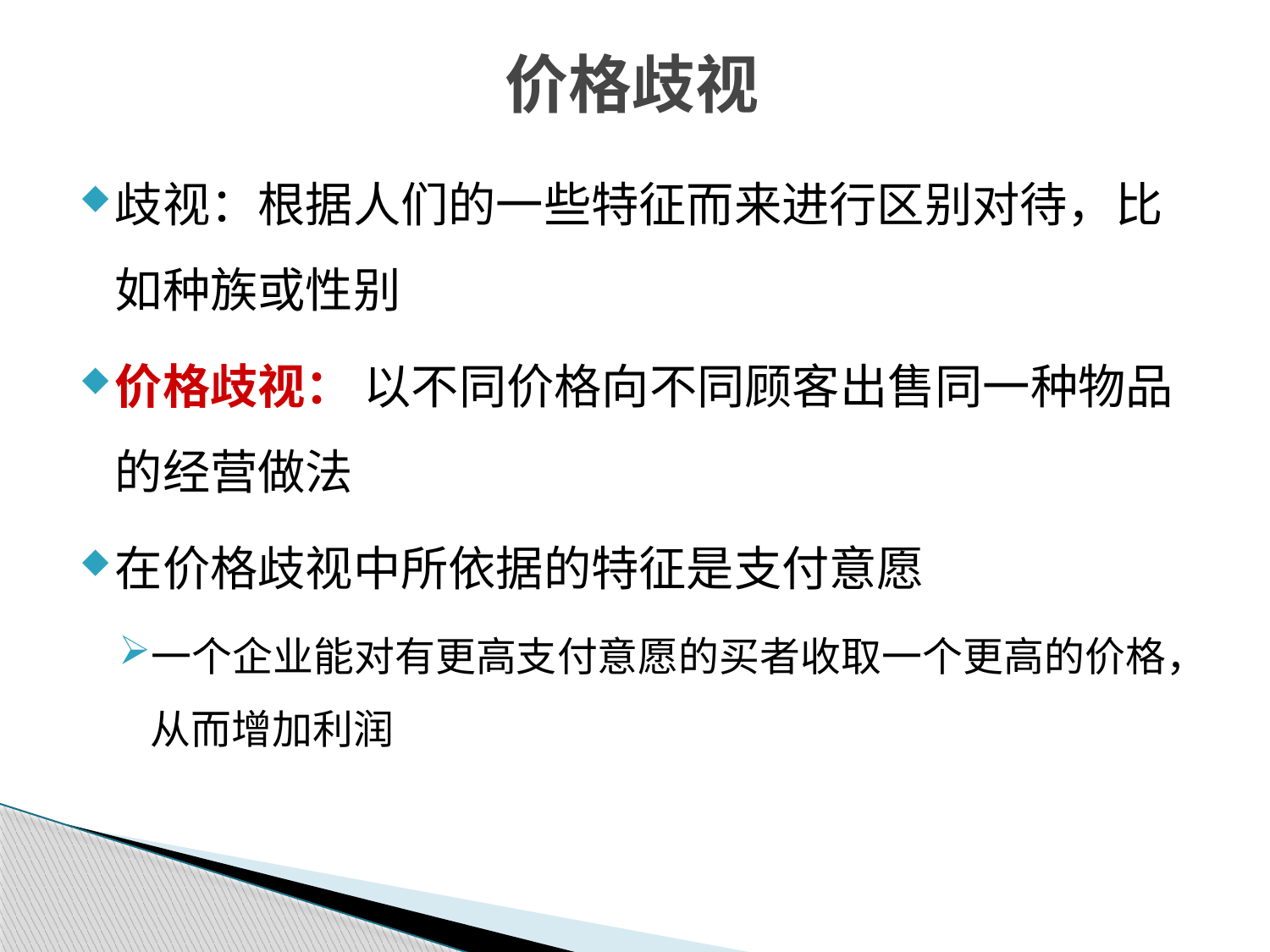

价格歧视
歧视：根据人们的一些特征而来进行区别对待，比如种族或性别
价格歧视： 以不同价格向不同顾客出售同一种物品的经营做法
在价格歧视中所依据的特征是支付意愿
一个企业能对有更高支付意愿的买者收取一个更高的价格，从而增加利润